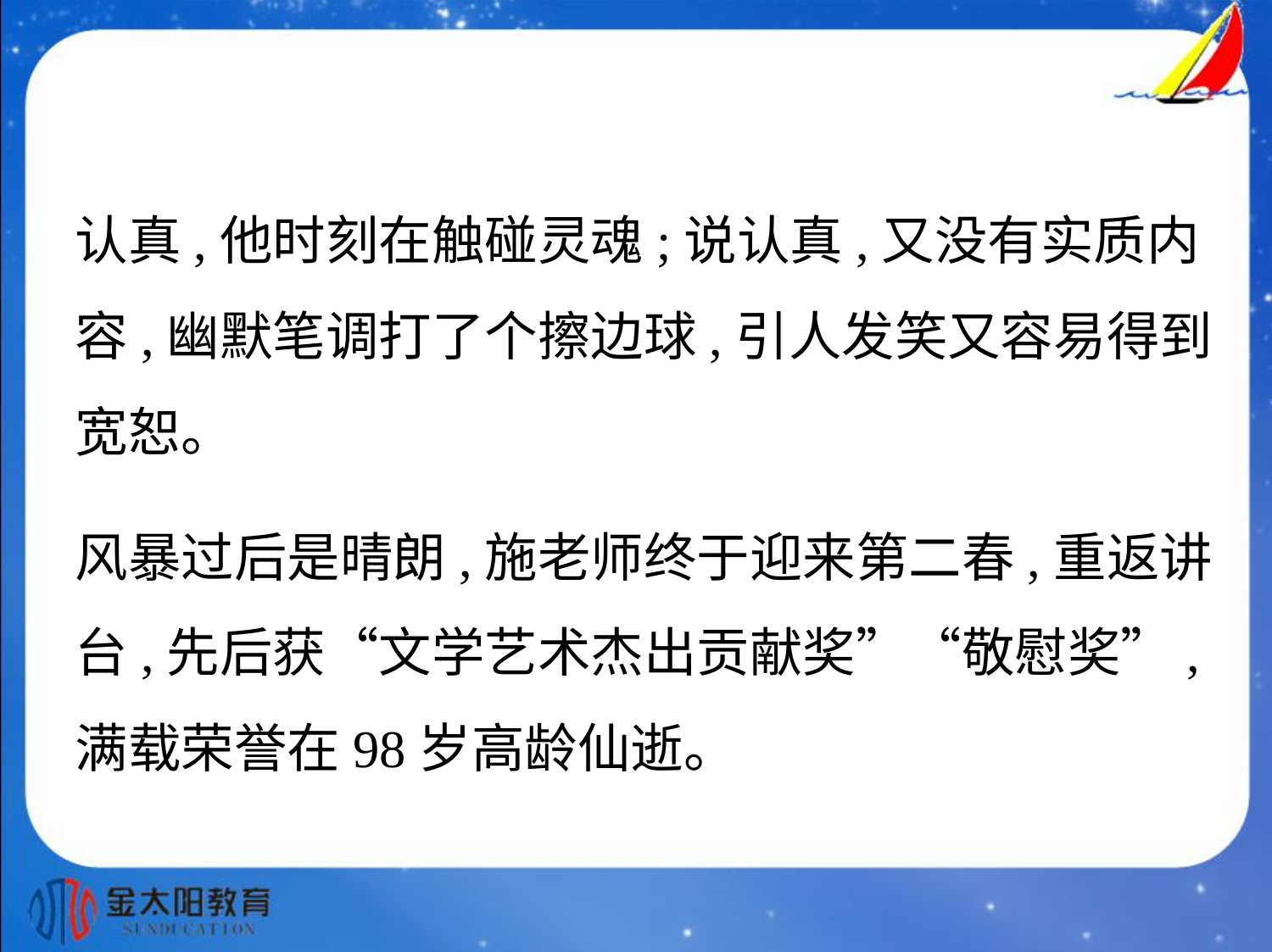

认真,他时刻在触碰灵魂;说认真,又没有实质内
容,幽默笔调打了个擦边球,引人发笑又容易得到
宽恕。
风暴过后是晴朗,施老师终于迎来第二春,重返讲
台,先后获“文学艺术杰出贡献奖”“敬慰奖”,
满载荣誉在98岁高龄仙逝。